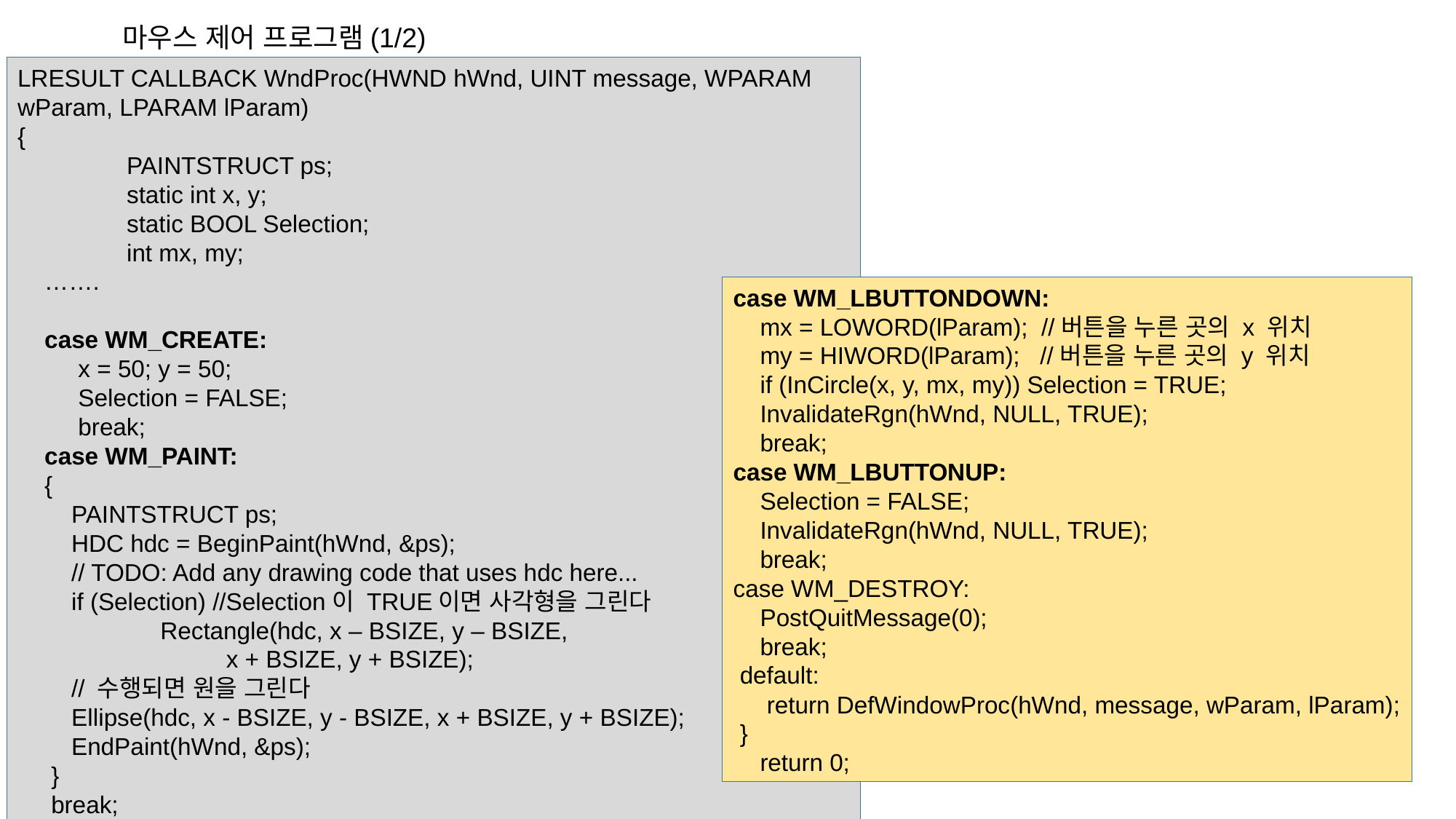

마우스 제어 프로그램(1/2)
LRESULT CALLBACK WndProc(HWND hWnd, UINT message, WPARAM wParam, LPARAM lParam)
{
	PAINTSTRUCT ps;
	static int x, y;
	static BOOL Selection;
	int mx, my;
    …….

    case WM_CREATE:
         x = 50; y = 50;
         Selection = FALSE;
         break;
    case WM_PAINT:
    {
        PAINTSTRUCT ps;
        HDC hdc = BeginPaint(hWnd, &ps);
        // TODO: Add any drawing code that uses hdc here...
        if (Selection) //Selection이 TRUE이면 사각형을 그린다
	     Rectangle(hdc, x – BSIZE, y – BSIZE,
                               x + BSIZE, y + BSIZE);
        // 수행되면 원을 그린다
        Ellipse(hdc, x - BSIZE, y - BSIZE, x + BSIZE, y + BSIZE);
        EndPaint(hWnd, &ps);
     }
     break;

case WM_LBUTTONDOWN:
    mx = LOWORD(lParam);  //버튼을 누른 곳의 x 위치
    my = HIWORD(lParam);   //버튼을 누른 곳의 y 위치
    if (InCircle(x, y, mx, my)) Selection = TRUE;
    InvalidateRgn(hWnd, NULL, TRUE);
    break;
case WM_LBUTTONUP:
    Selection = FALSE;
    InvalidateRgn(hWnd, NULL, TRUE);
    break;
case WM_DESTROY:
    PostQuitMessage(0);
    break;
 default:
     return DefWindowProc(hWnd, message, wParam, lParam);
 }
    return 0;